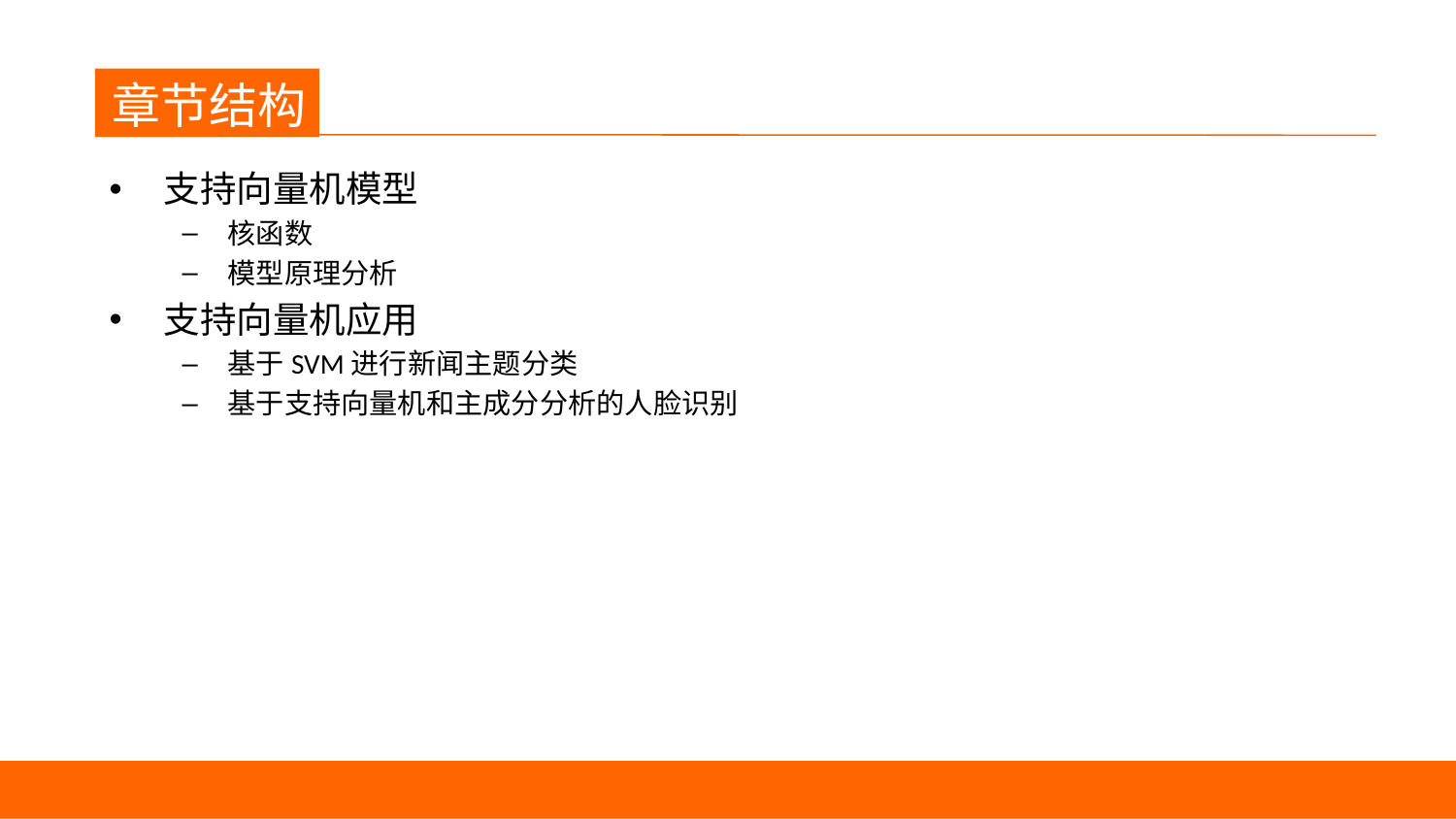

章节结构
支持向量机模型
核函数
模型原理分析
支持向量机应用
基于SVM进行新闻主题分类
基于支持向量机和主成分分析的人脸识别